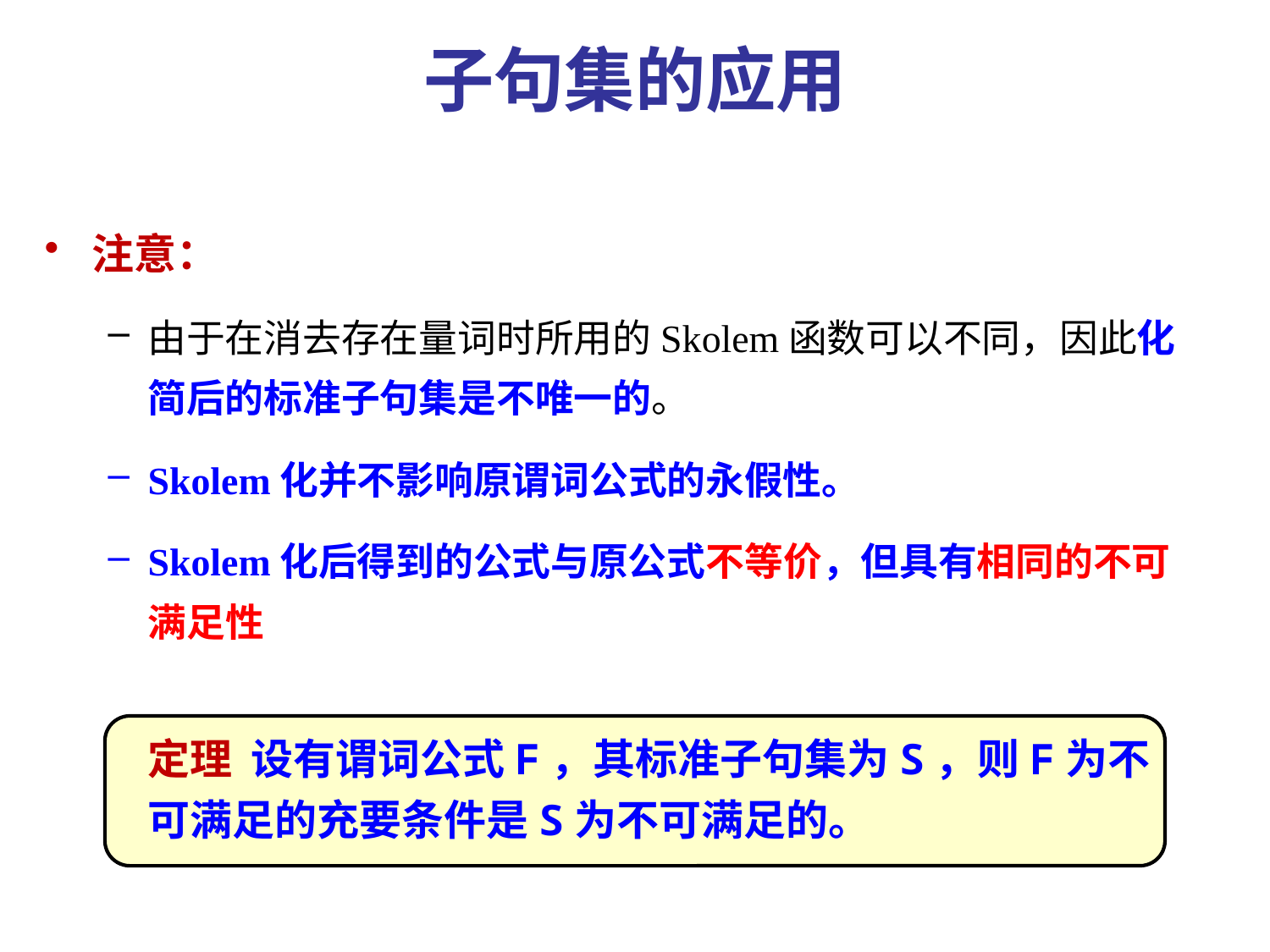

# 子句集的应用
注意：
由于在消去存在量词时所用的Skolem函数可以不同，因此化简后的标准子句集是不唯一的。
Skolem化并不影响原谓词公式的永假性。
Skolem化后得到的公式与原公式不等价，但具有相同的不可满足性

定理  设有谓词公式F，其标准子句集为S，则F为不可满足的充要条件是S为不可满足的。